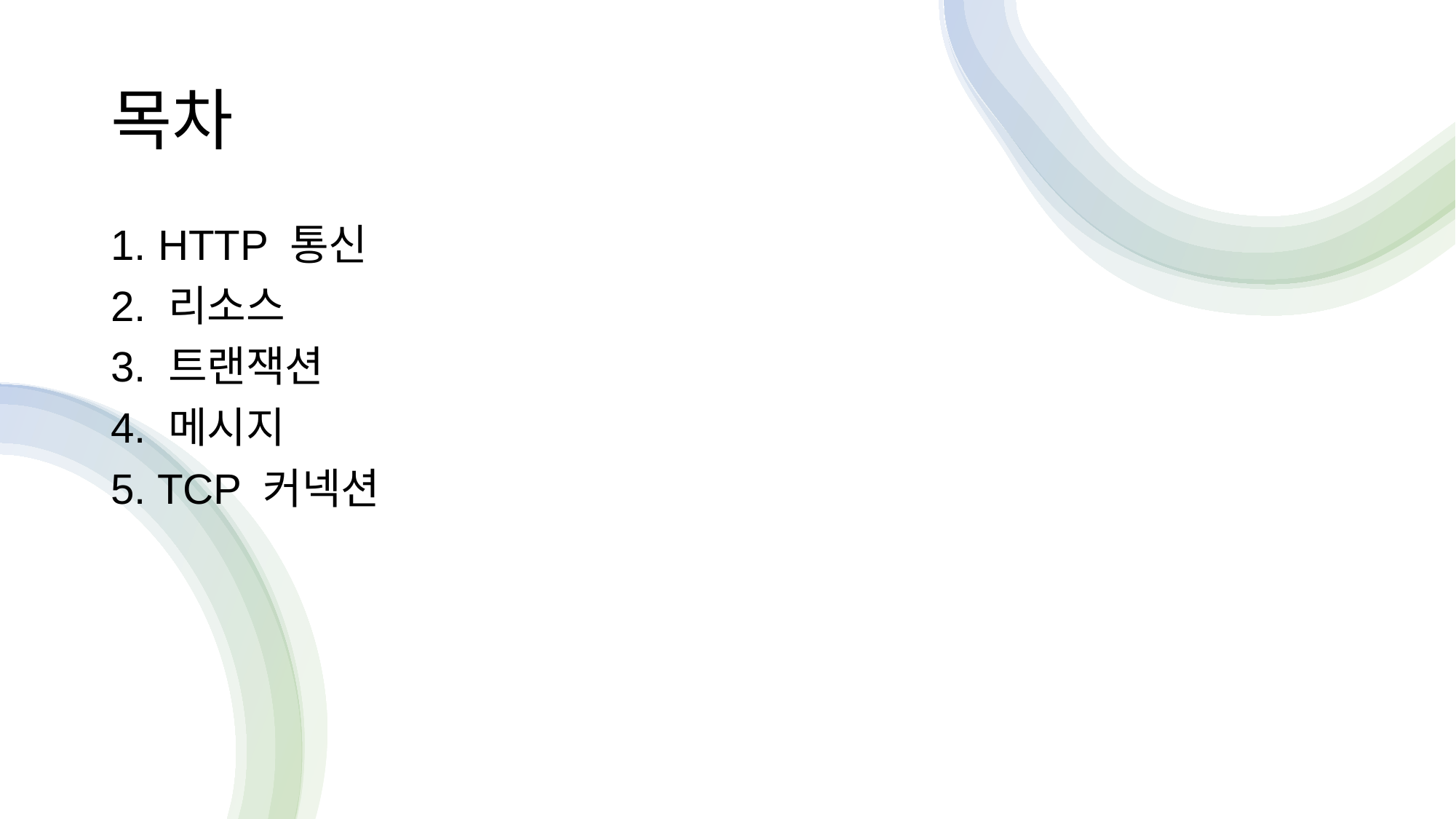

# 목차
1. HTTP 통신
2. 리소스
3. 트랜잭션
4. 메시지
5. TCP 커넥션